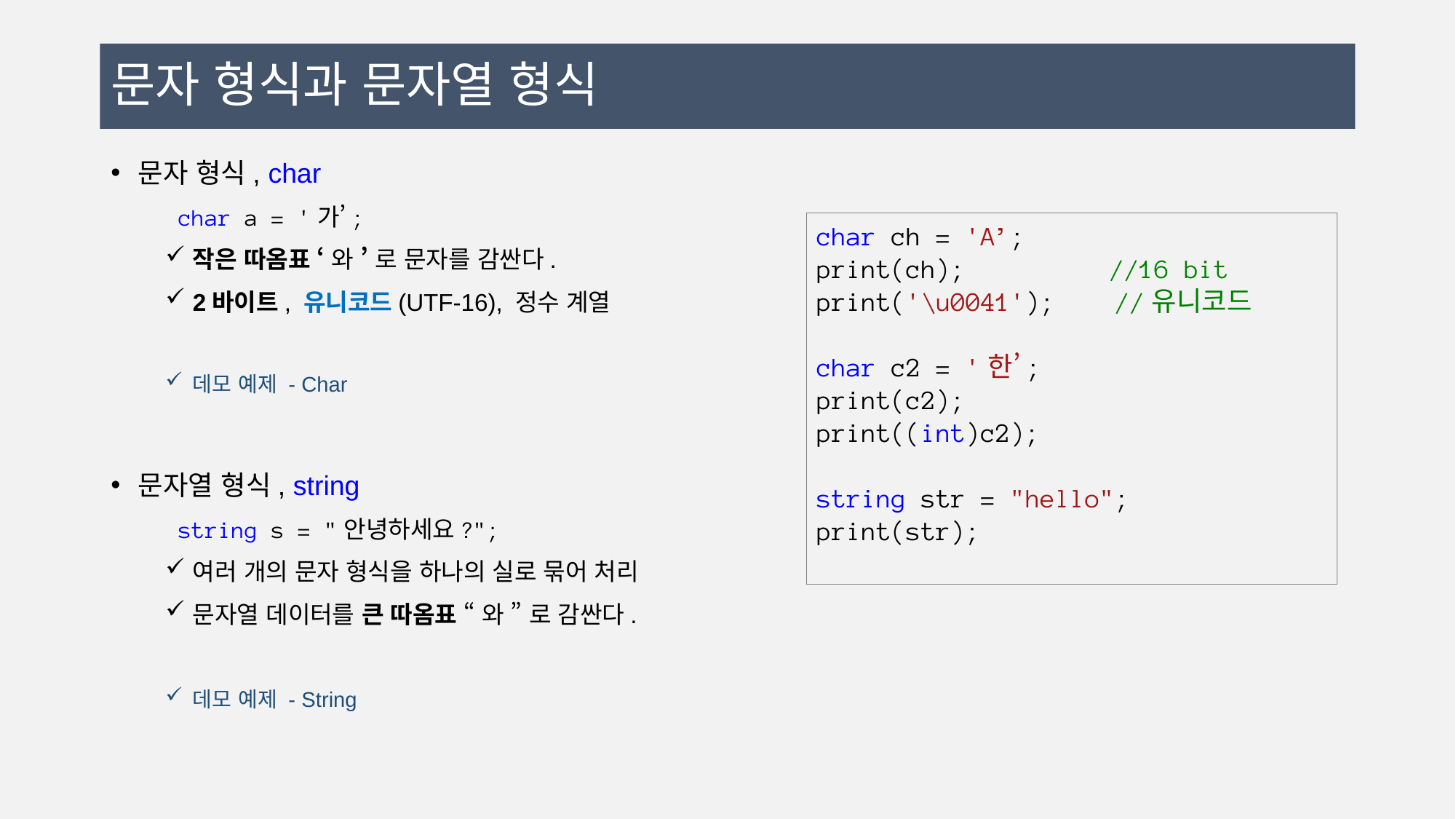

# 문자 형식과 문자열 형식
문자 형식, char
 char a = '가’;
작은 따옴표 ‘ 와 ’ 로 문자를 감싼다.
2바이트, 유니코드(UTF-16), 정수 계열

데모 예제 - Char

문자열 형식, string
 string s = "안녕하세요?";
여러 개의 문자 형식을 하나의 실로 묶어 처리
문자열 데이터를 큰 따옴표 “ 와 ” 로 감싼다.

데모 예제 - String
char ch = 'A’;
print(ch);    	     //16 bit
print('\u0041');    //유니코드

char c2 = '한’;
print(c2);
print((int)c2);

string str = "hello";
print(str);